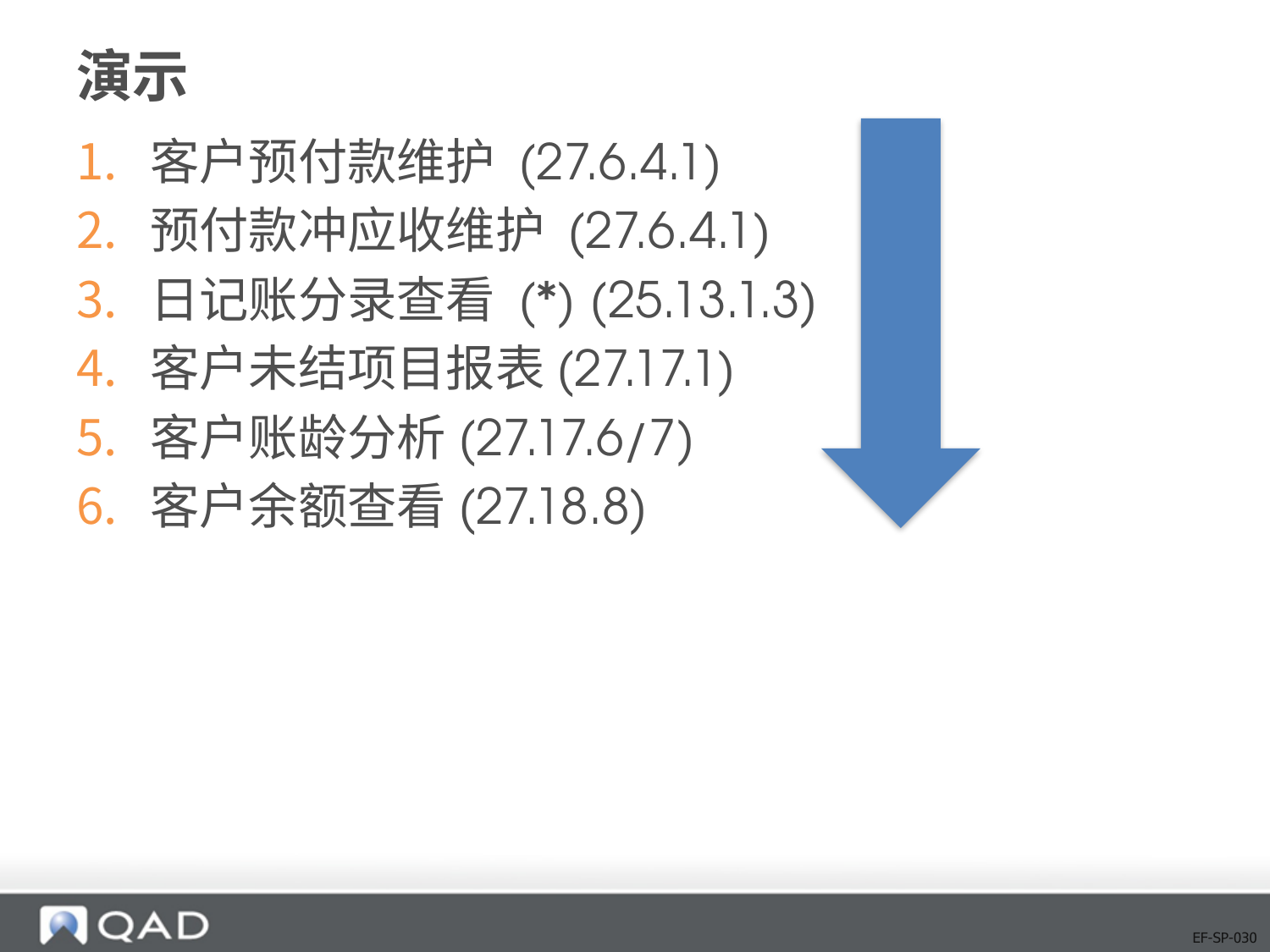

# 演示

客户预付款维护 (27.6.4.1)
预付款冲应收维护 (27.6.4.1)
日记账分录查看 (*) (25.13.1.3)
客户未结项目报表(27.17.1)
客户账龄分析(27.17.6/7)
客户余额查看(27.18.8)

EF-SP-030